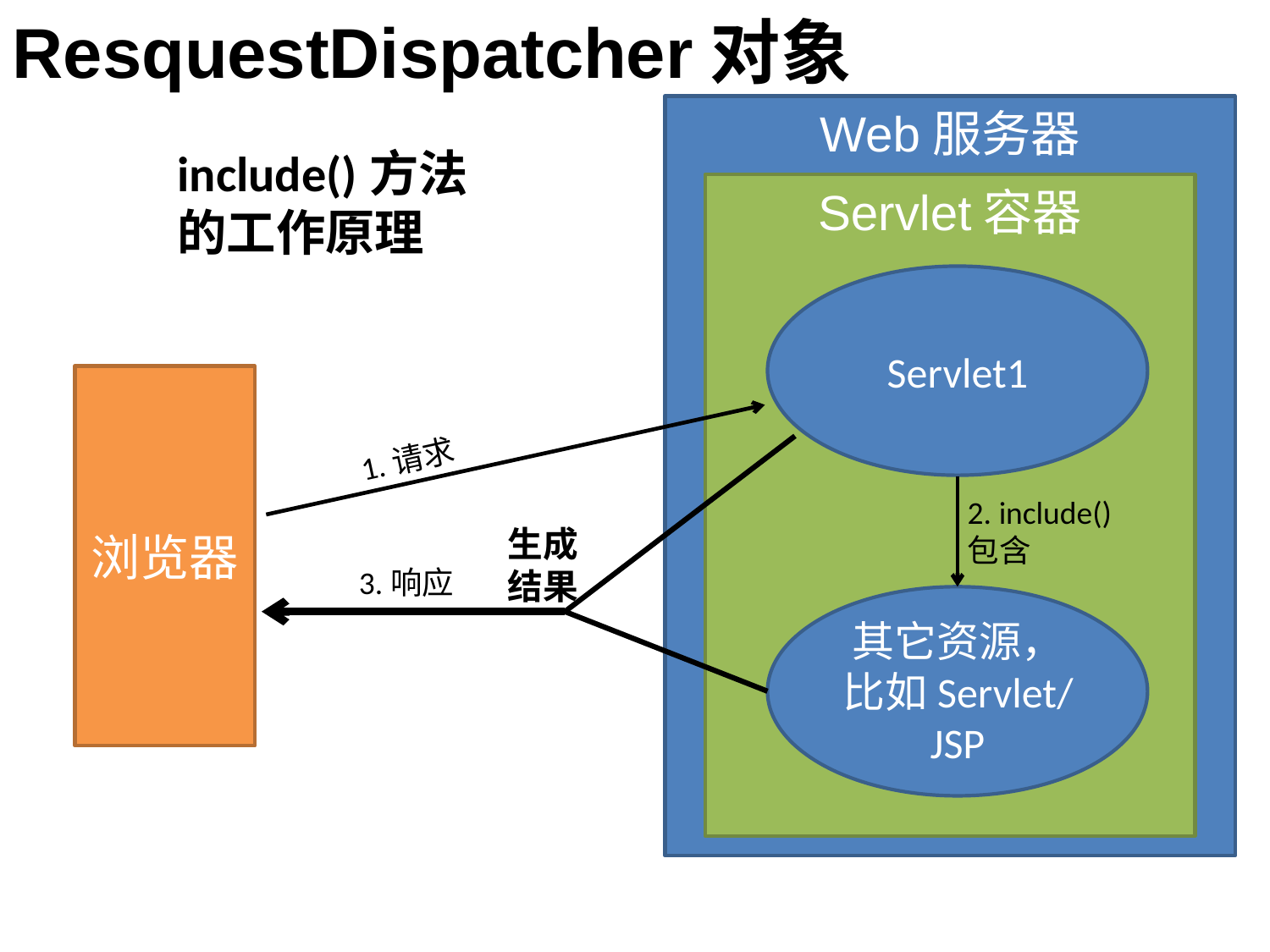

ResquestDispatcher对象
Web服务器
include()方法的工作原理
Servlet容器
Servlet1
浏览器
1.请求
2. include()包含
生成结果
3.响应
其它资源，比如Servlet/JSP